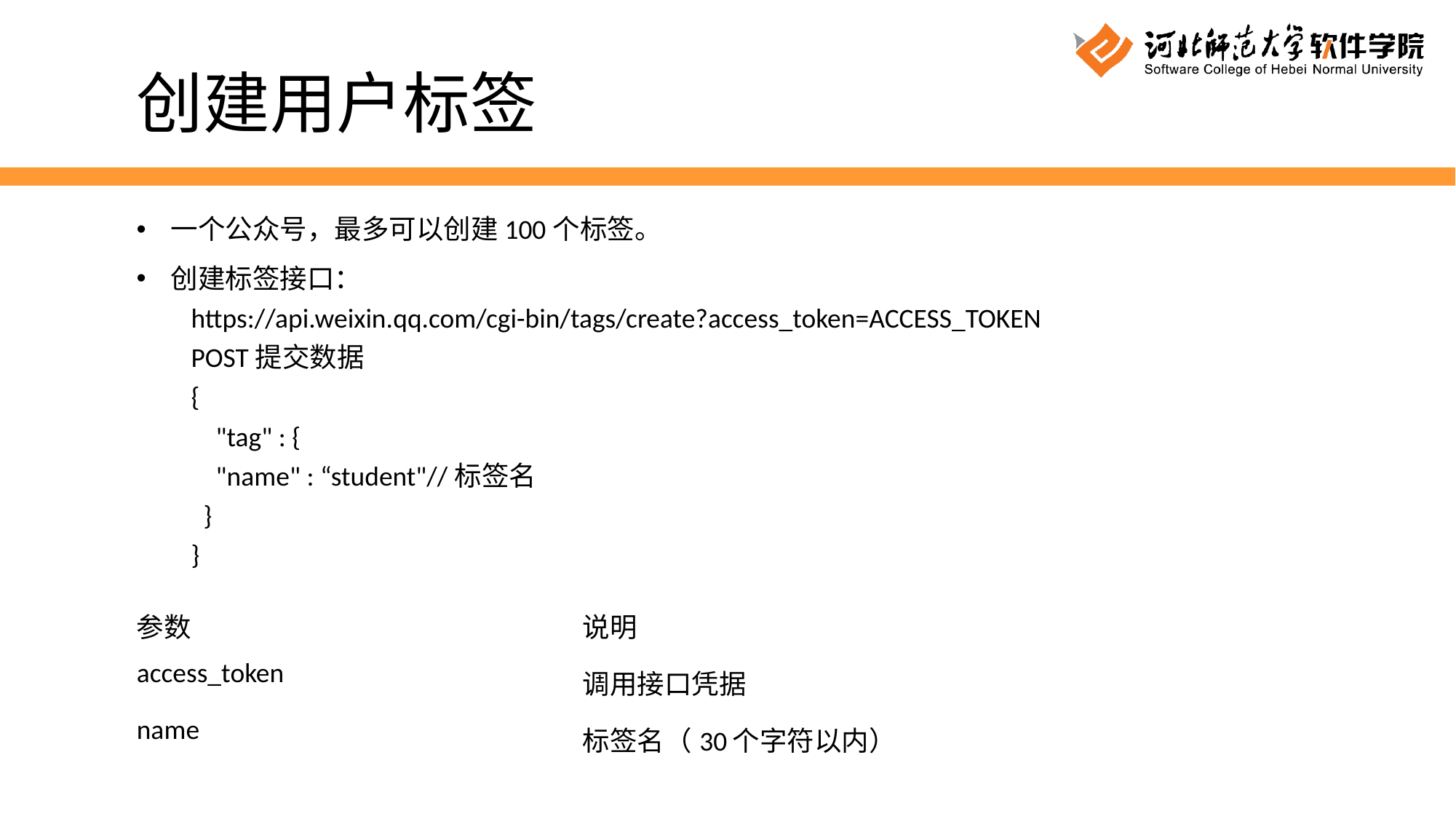

创建用户标签
一个公众号，最多可以创建100个标签。
创建标签接口：
https://api.weixin.qq.com/cgi-bin/tags/create?access_token=ACCESS_TOKEN
POST提交数据
{
    "tag" : {
    "name" : “student"//标签名
  }
}
| 参数 | 说明 |
| --- | --- |
| access\_token | 调用接口凭据 |
| name | 标签名（30个字符以内） |